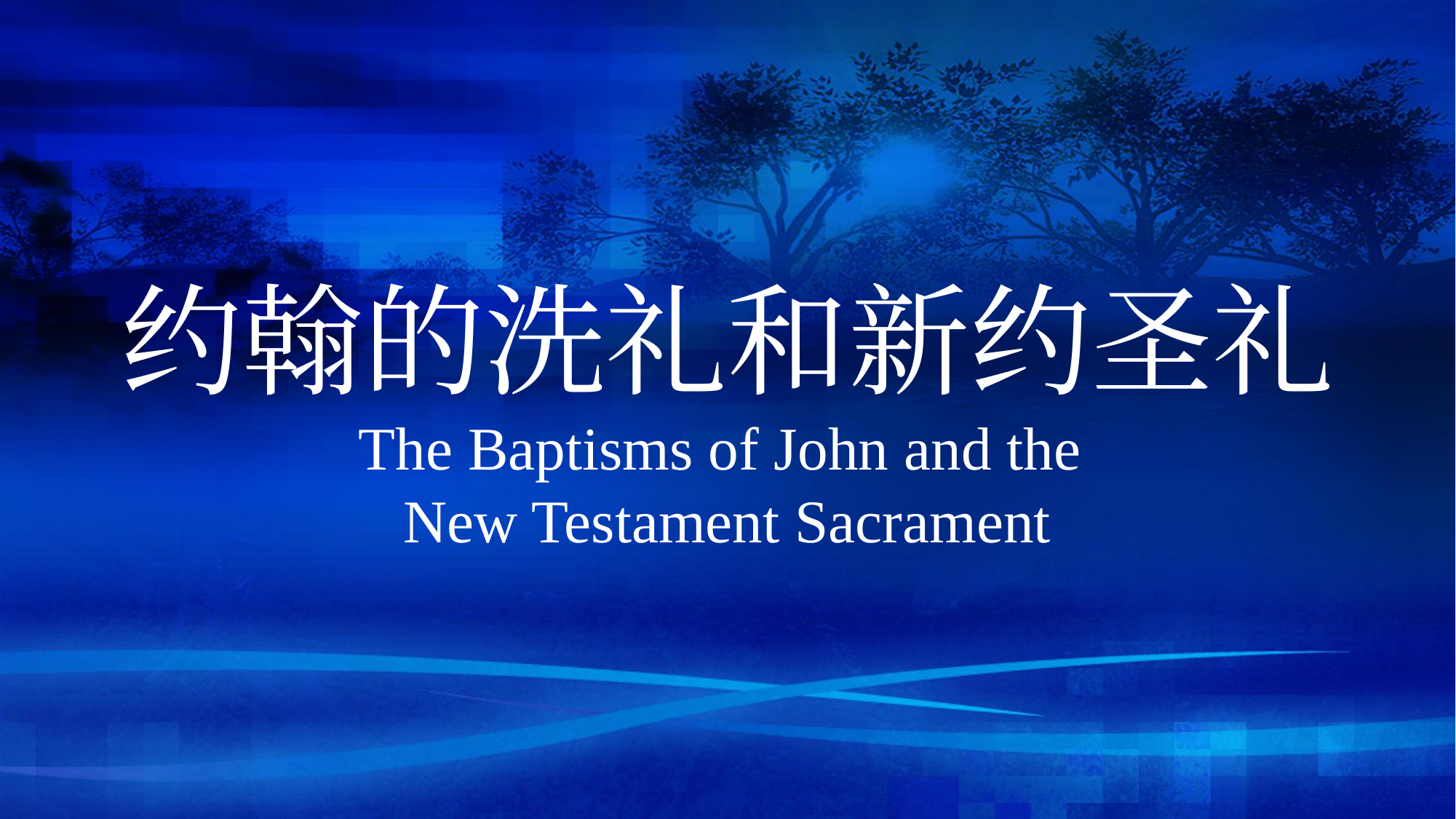

# 约翰的洗礼和新约圣礼
The Baptisms of John and the
New Testament Sacrament